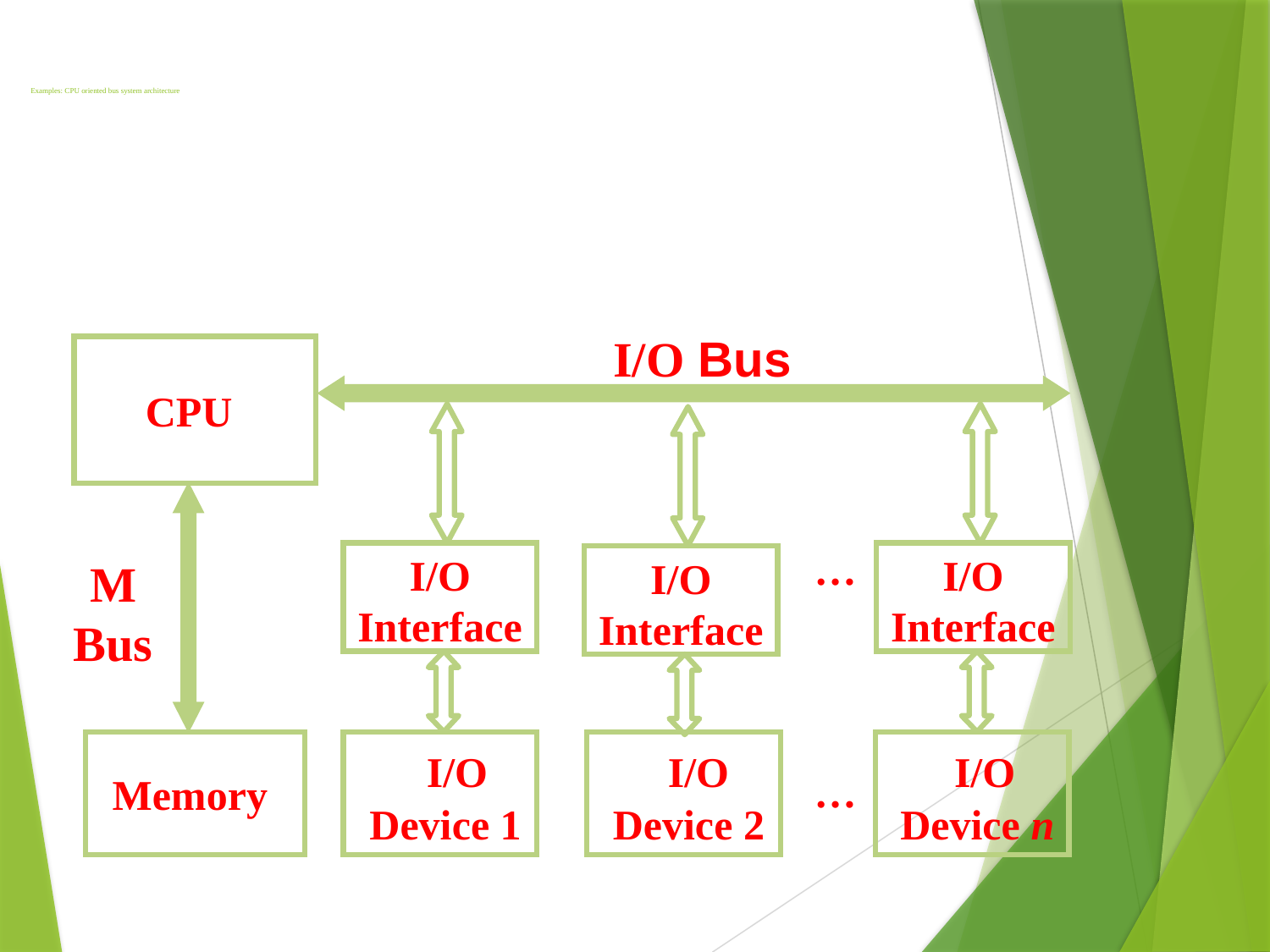

# Examples: CPU oriented bus system architecture 的 双 总 线 结 构
I/O Bus

CPU

I/O Interface
…

Memory

      I/O
 Device 1
     I/O
 Device 2
…
    I/O
 Device n

M
Bus

I/O Interface
I/O Interface